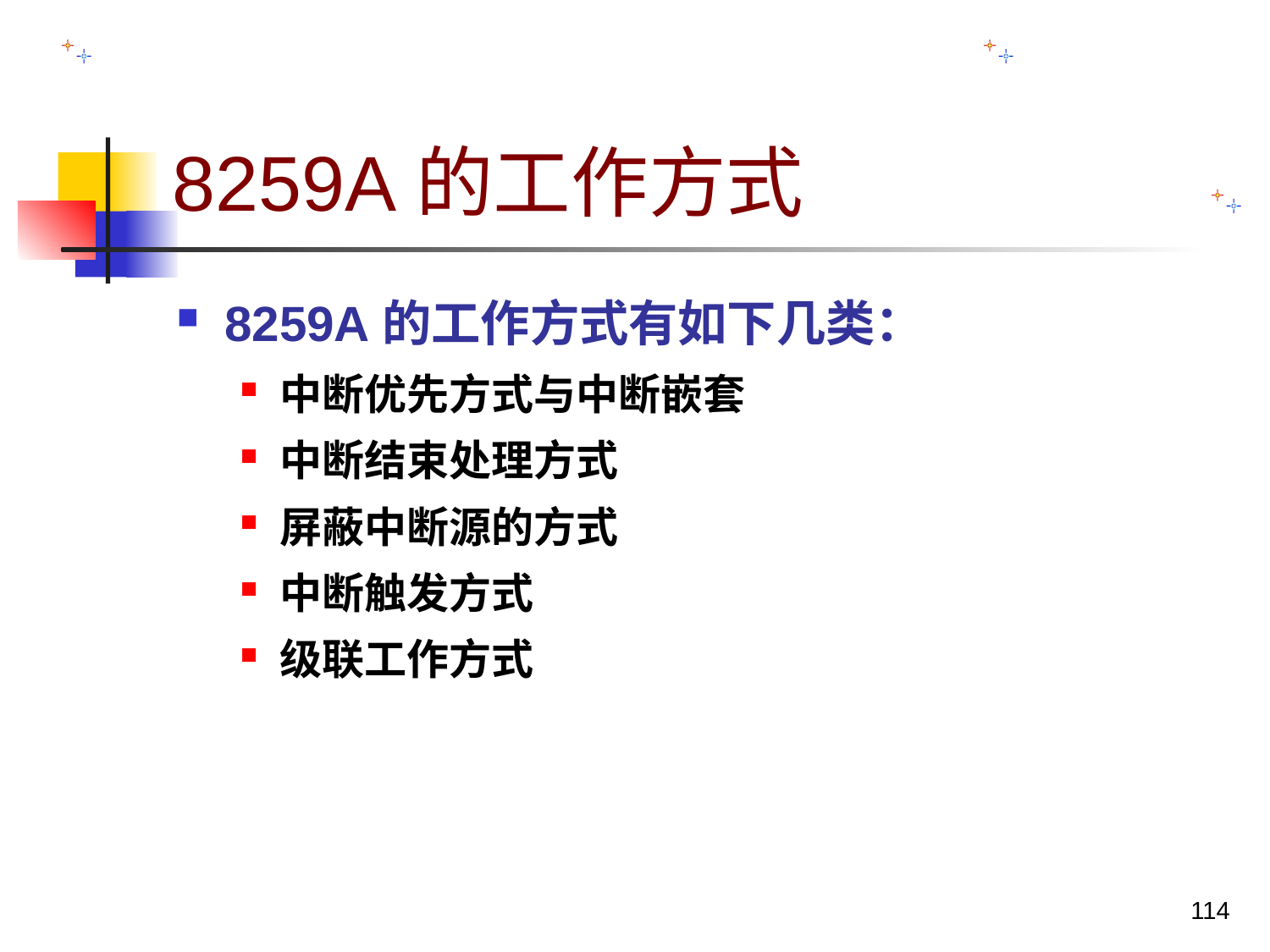

8259A的工作方式
8259A的工作方式有如下几类：
中断优先方式与中断嵌套
中断结束处理方式
屏蔽中断源的方式
中断触发方式
级联工作方式
114